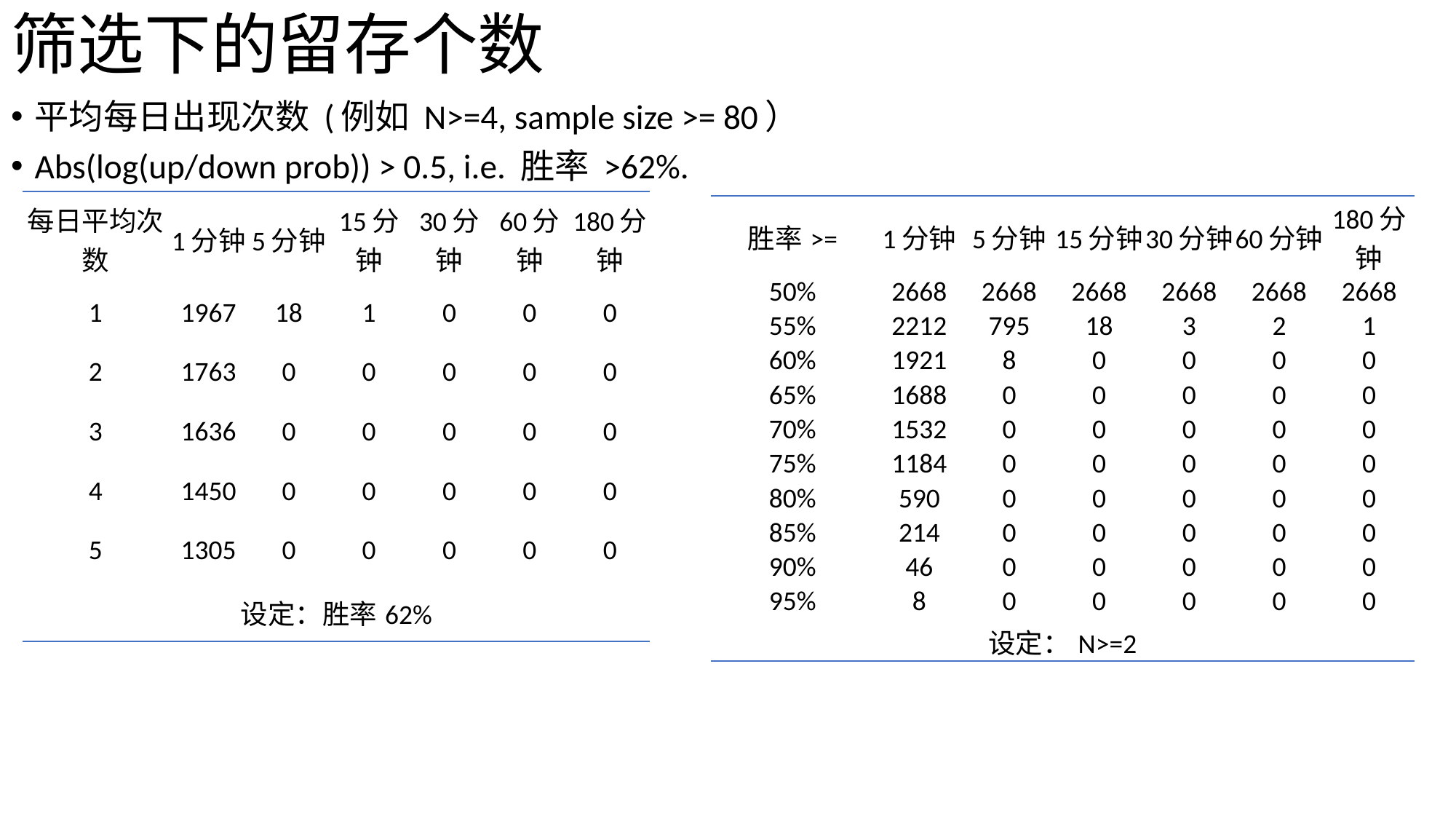

# 筛选下的留存个数
平均每日出现次数 (例如 N>=4, sample size >= 80）
Abs(log(up/down prob)) > 0.5, i.e. 胜率 >62%.

| 每日平均次数 | 1分钟 | 5分钟 | 15分钟 | 30分钟 | 60分钟 | 180分钟 |
| --- | --- | --- | --- | --- | --- | --- |
| 1 | 1967 | 18 | 1 | 0 | 0 | 0 |
| 2 | 1763 | 0 | 0 | 0 | 0 | 0 |
| 3 | 1636 | 0 | 0 | 0 | 0 | 0 |
| 4 | 1450 | 0 | 0 | 0 | 0 | 0 |
| 5 | 1305 | 0 | 0 | 0 | 0 | 0 |
| 设定：胜率62% |  |  |  |  |  |  |
| 胜率>= | 1分钟 | 5分钟 | 15分钟 | 30分钟 | 60分钟 | 180分钟 |
| --- | --- | --- | --- | --- | --- | --- |
| 50% | 2668 | 2668 | 2668 | 2668 | 2668 | 2668 |
| 55% | 2212 | 795 | 18 | 3 | 2 | 1 |
| 60% | 1921 | 8 | 0 | 0 | 0 | 0 |
| 65% | 1688 | 0 | 0 | 0 | 0 | 0 |
| 70% | 1532 | 0 | 0 | 0 | 0 | 0 |
| 75% | 1184 | 0 | 0 | 0 | 0 | 0 |
| 80% | 590 | 0 | 0 | 0 | 0 | 0 |
| 85% | 214 | 0 | 0 | 0 | 0 | 0 |
| 90% | 46 | 0 | 0 | 0 | 0 | 0 |
| 95% | 8 | 0 | 0 | 0 | 0 | 0 |
| 设定：N>=2 |  |  |  |  |  |  |